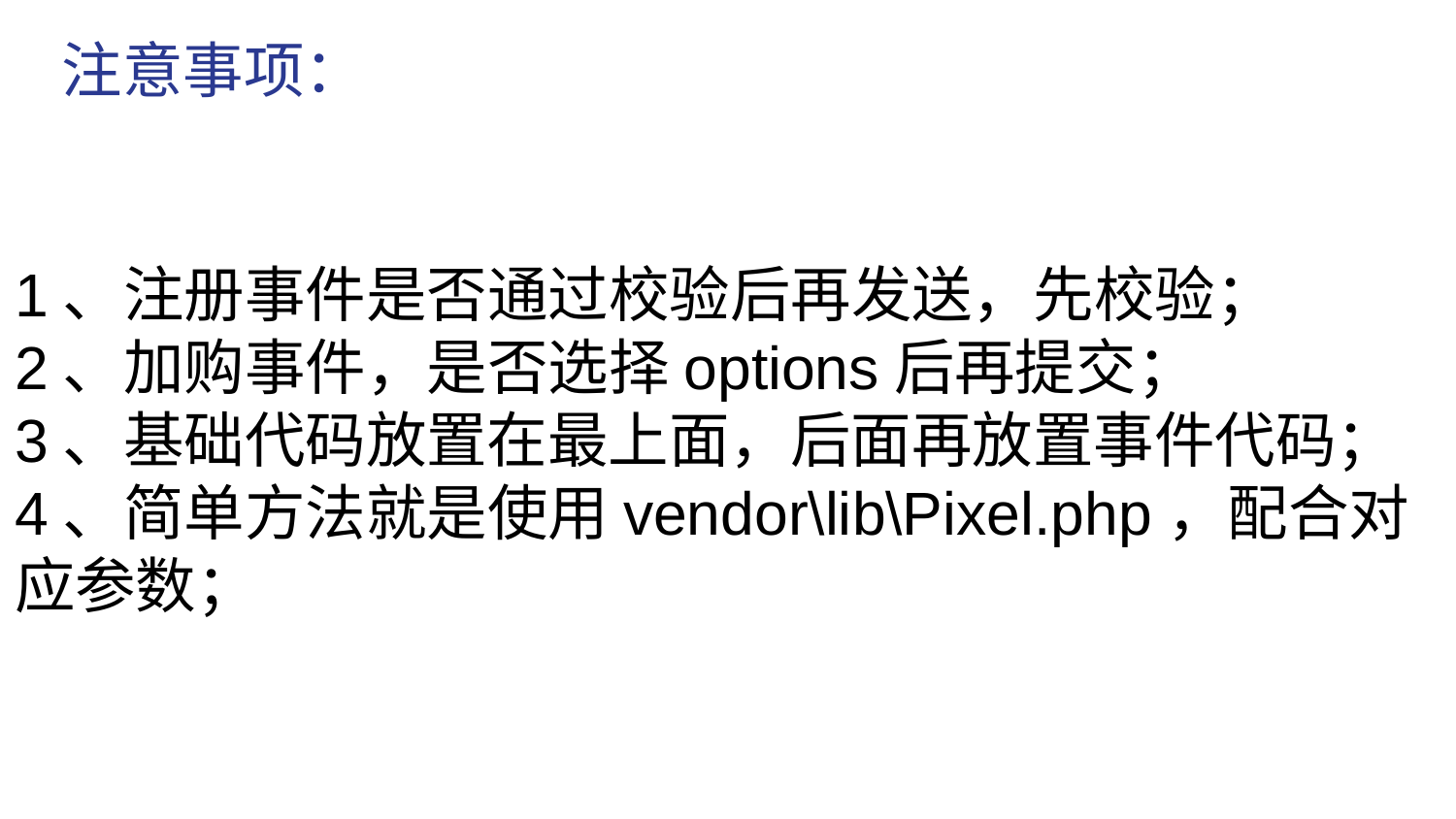

注意事项：
1、注册事件是否通过校验后再发送，先校验；
2、加购事件，是否选择options后再提交；
3、基础代码放置在最上面，后面再放置事件代码；
4、简单方法就是使用vendor\lib\Pixel.php，配合对应参数；